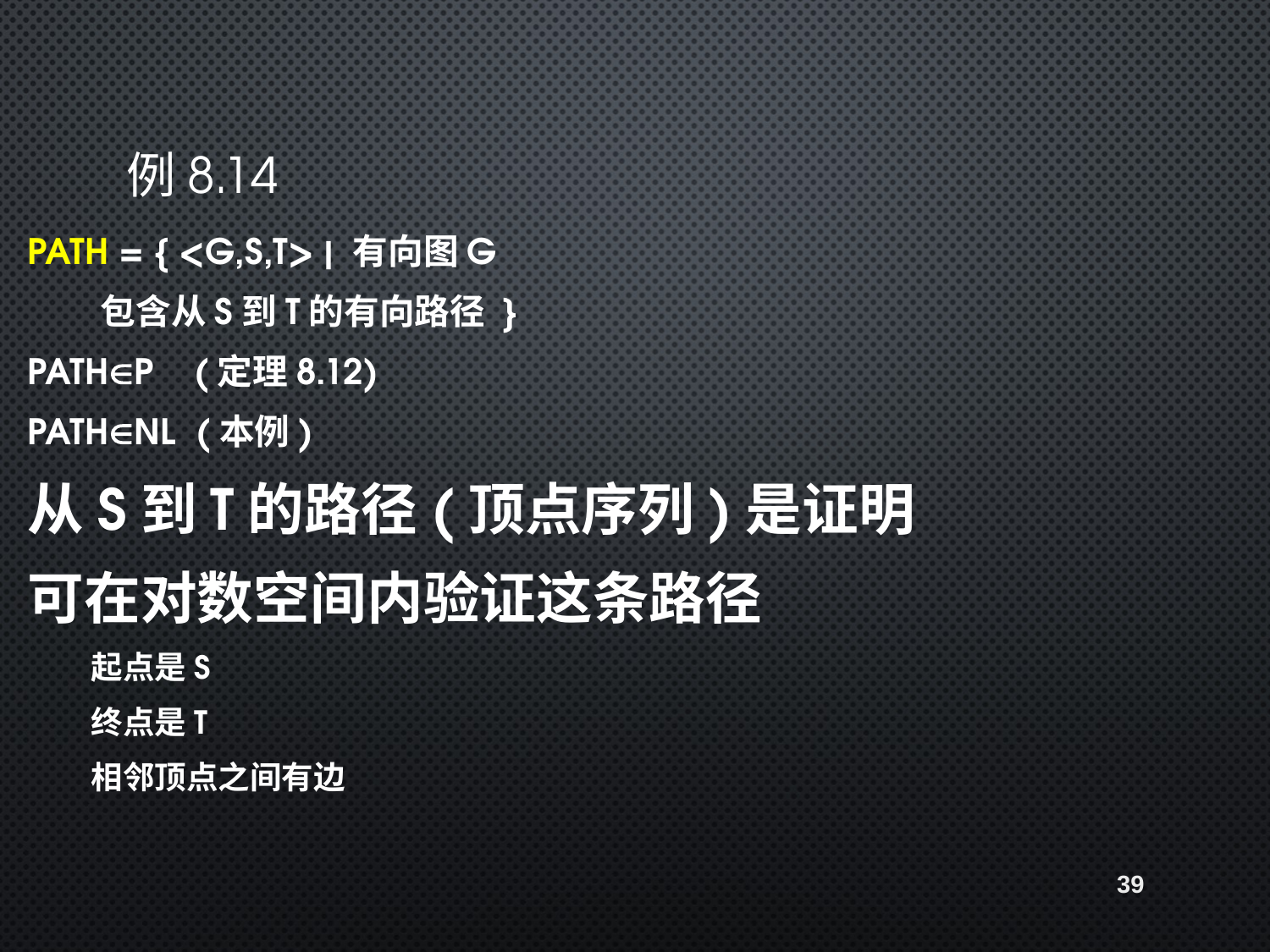

# 例8.14
PATH = { <G,s,t> | 有向图G
        包含从s到t的有向路径 }
PATH∈P    (定理8.12)
PATH∈NL  (本例)
从s到t的路径(顶点序列)是证明
可在对数空间内验证这条路径
起点是s
终点是t
相邻顶点之间有边
39